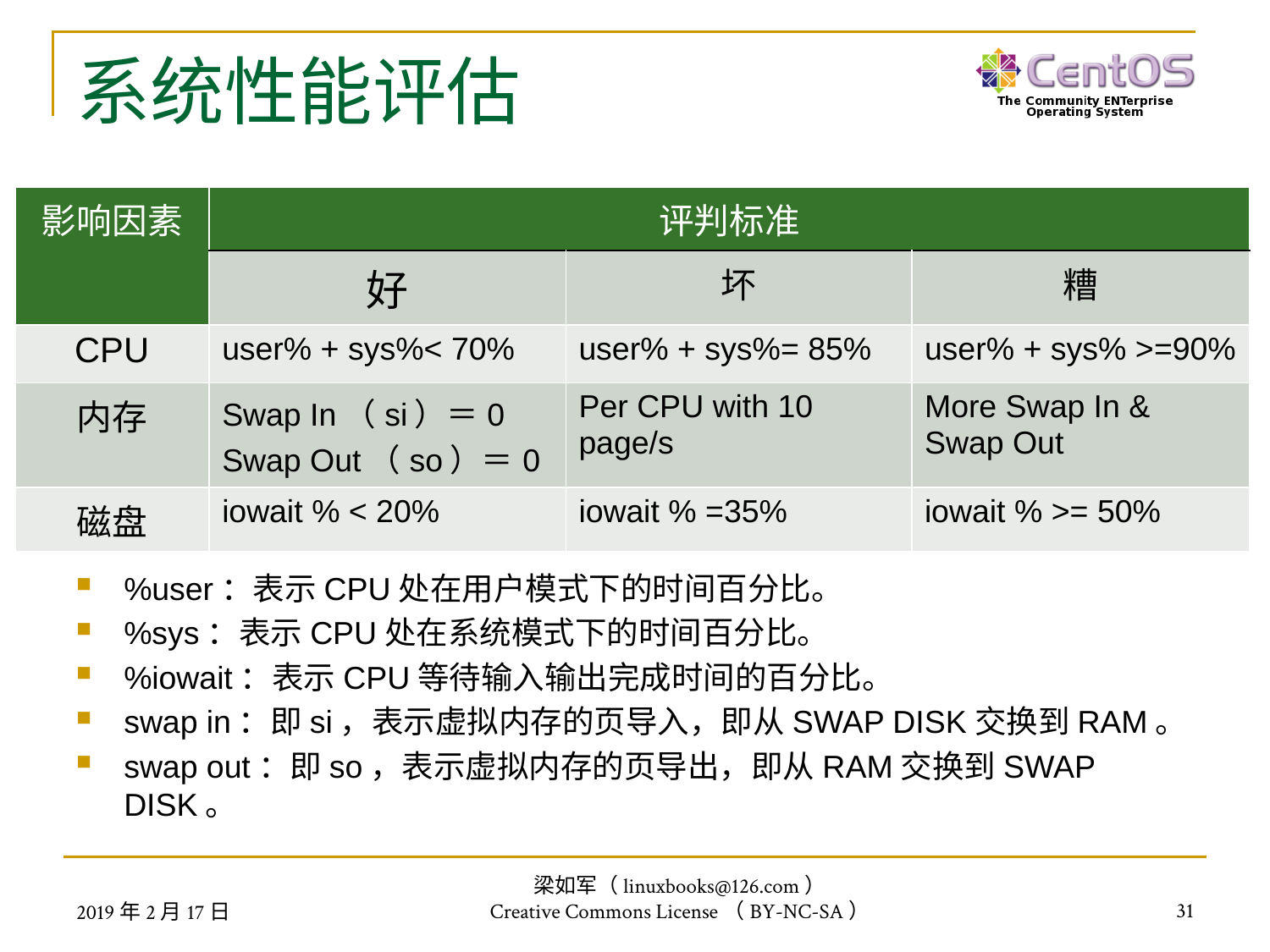

# 系统性能评估
| 影响因素 | 评判标准 |  |  |
| --- | --- | --- | --- |
|  | 好 | 坏 | 糟 |
| CPU | user% + sys%< 70% | user% + sys%= 85% | user% + sys% >=90% |
| 内存 | Swap In（si）＝0 Swap Out（so）＝0 | Per CPU with 10 page/s | More Swap In & Swap Out |
| 磁盘 | iowait % < 20% | iowait % =35% | iowait % >= 50% |
%user：表示CPU处在用户模式下的时间百分比。
%sys：表示CPU处在系统模式下的时间百分比。
%iowait：表示CPU等待输入输出完成时间的百分比。
swap in：即si，表示虚拟内存的页导入，即从SWAP DISK交换到RAM。
swap out：即so，表示虚拟内存的页导出，即从RAM交换到SWAP DISK。
梁如军（linuxbooks@126.com）
Creative Commons License（BY-NC-SA）
2019年2月17日
31